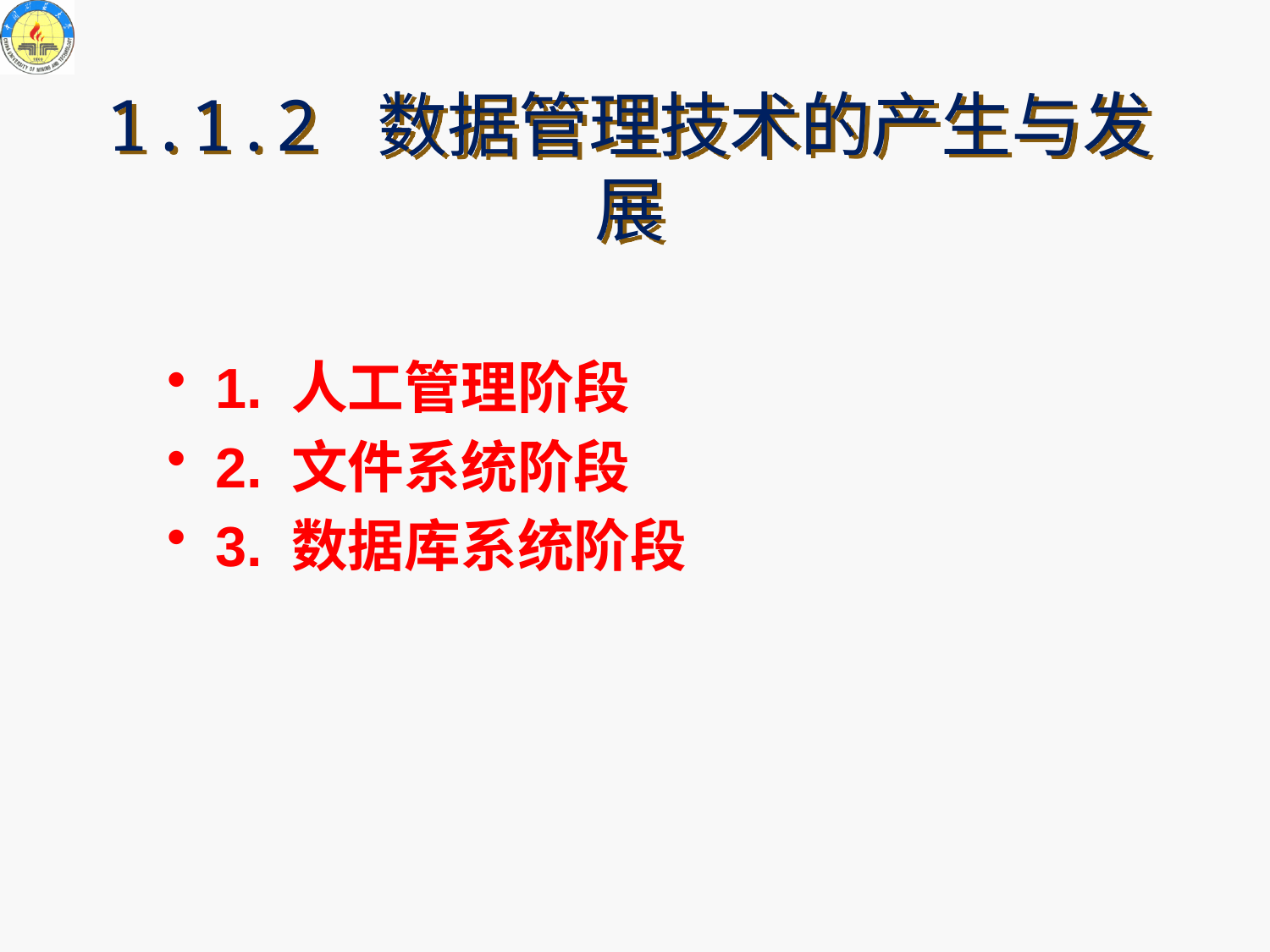

1.1.2 数据管理技术的产生与发展
1. 人工管理阶段
2. 文件系统阶段
3. 数据库系统阶段